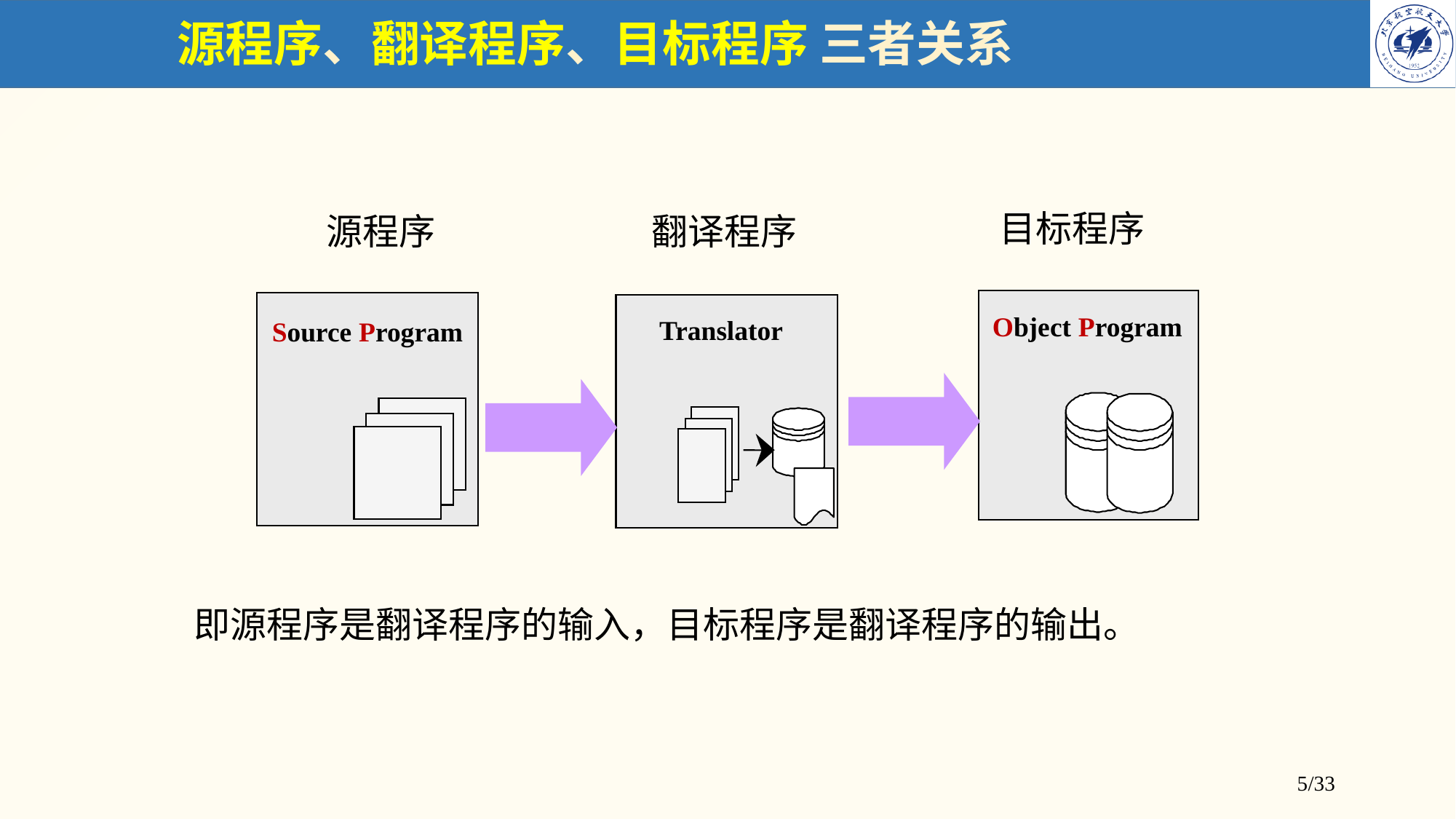

# 源程序、翻译程序、目标程序 三者关系
目标程序
源程序
翻译程序

Object Program
Translator
Source Program

即源程序是翻译程序的输入，目标程序是翻译程序的输出。